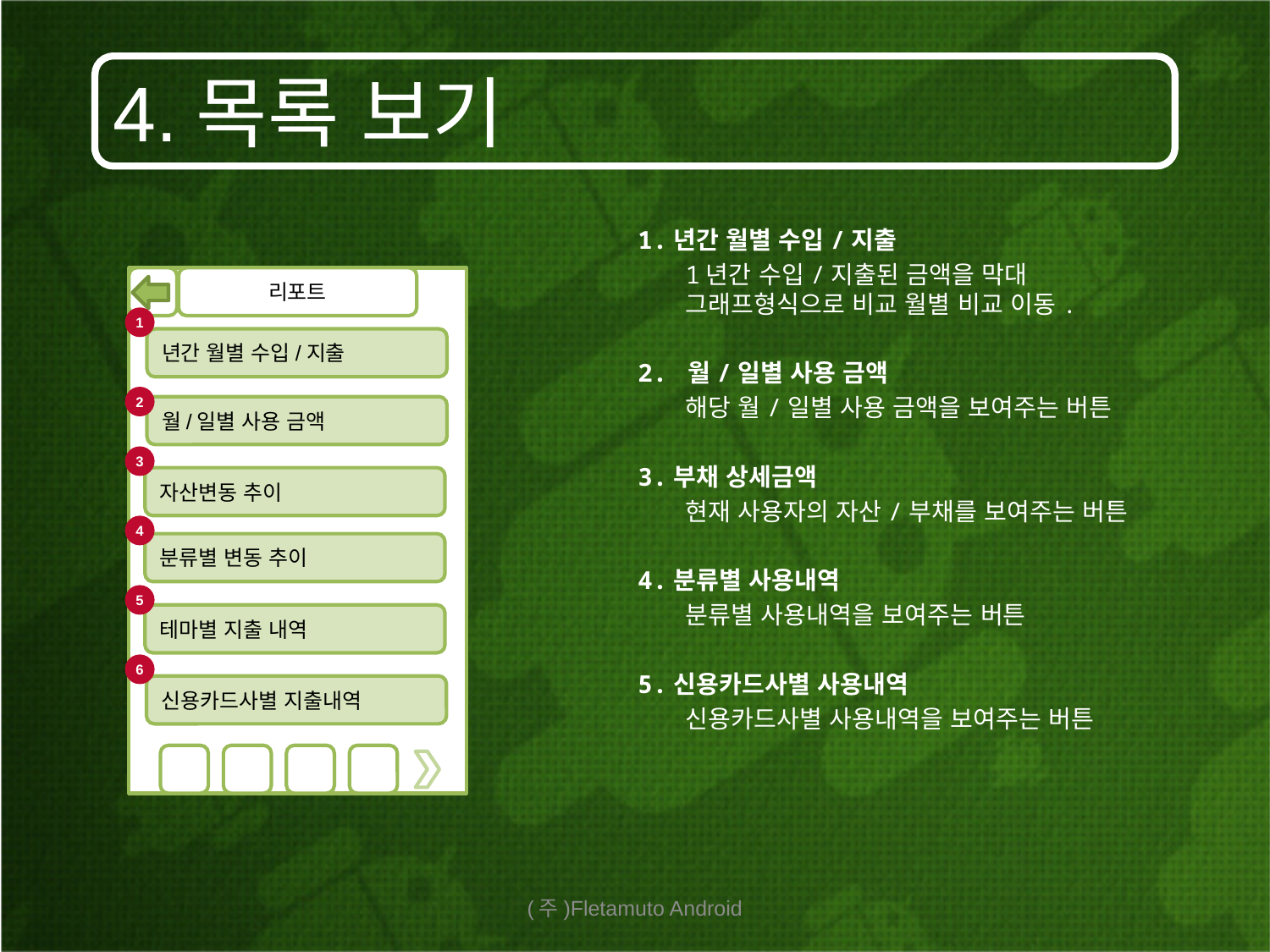

4.목록 보기
1.년간 월별 수입/지출
	1년간 수입/지출된 금액을 막대 그래프형식으로 비교 월별 비교 이동.

2. 월/일별 사용 금액
	해당 월/일별 사용 금액을 보여주는 버튼

3.부채 상세금액
	현재 사용자의 자산/부채를 보여주는 버튼

4.분류별 사용내역
	분류별 사용내역을 보여주는 버튼

5.신용카드사별 사용내역
	신용카드사별 사용내역을 보여주는 버튼

리포트

1

년간 월별 수입/지출
2
월/일별 사용 금액
3
자산변동 추이
4
분류별 변동 추이
5
테마별 지출 내역
6
신용카드사별 지출내역

(주)Fletamuto Android